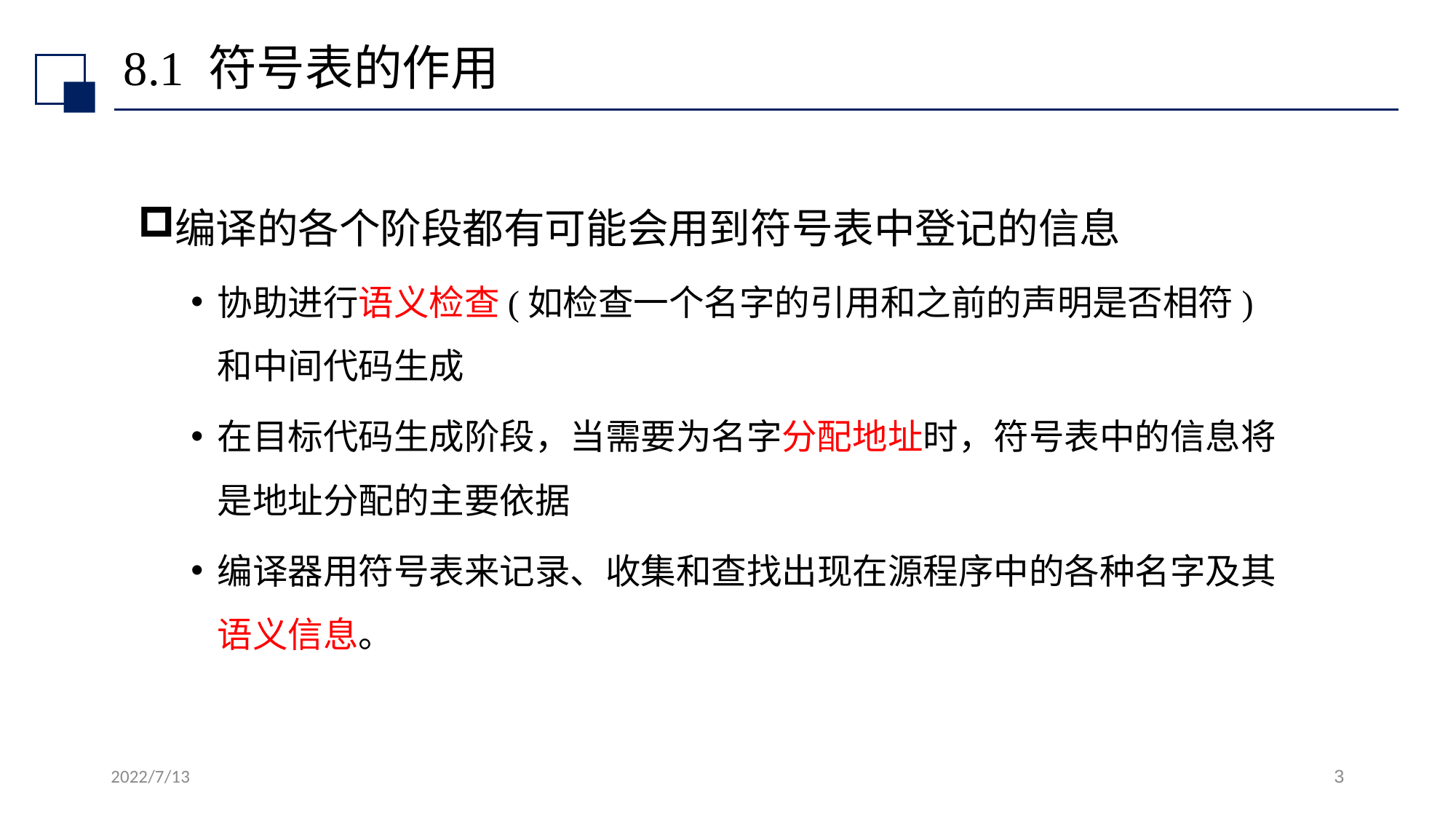

# 8.1 符号表的作用
编译的各个阶段都有可能会用到符号表中登记的信息
协助进行语义检查(如检查一个名字的引用和之前的声明是否相符)和中间代码生成
在目标代码生成阶段，当需要为名字分配地址时，符号表中的信息将是地址分配的主要依据
编译器用符号表来记录、收集和查找出现在源程序中的各种名字及其语义信息。
2022/7/13
3